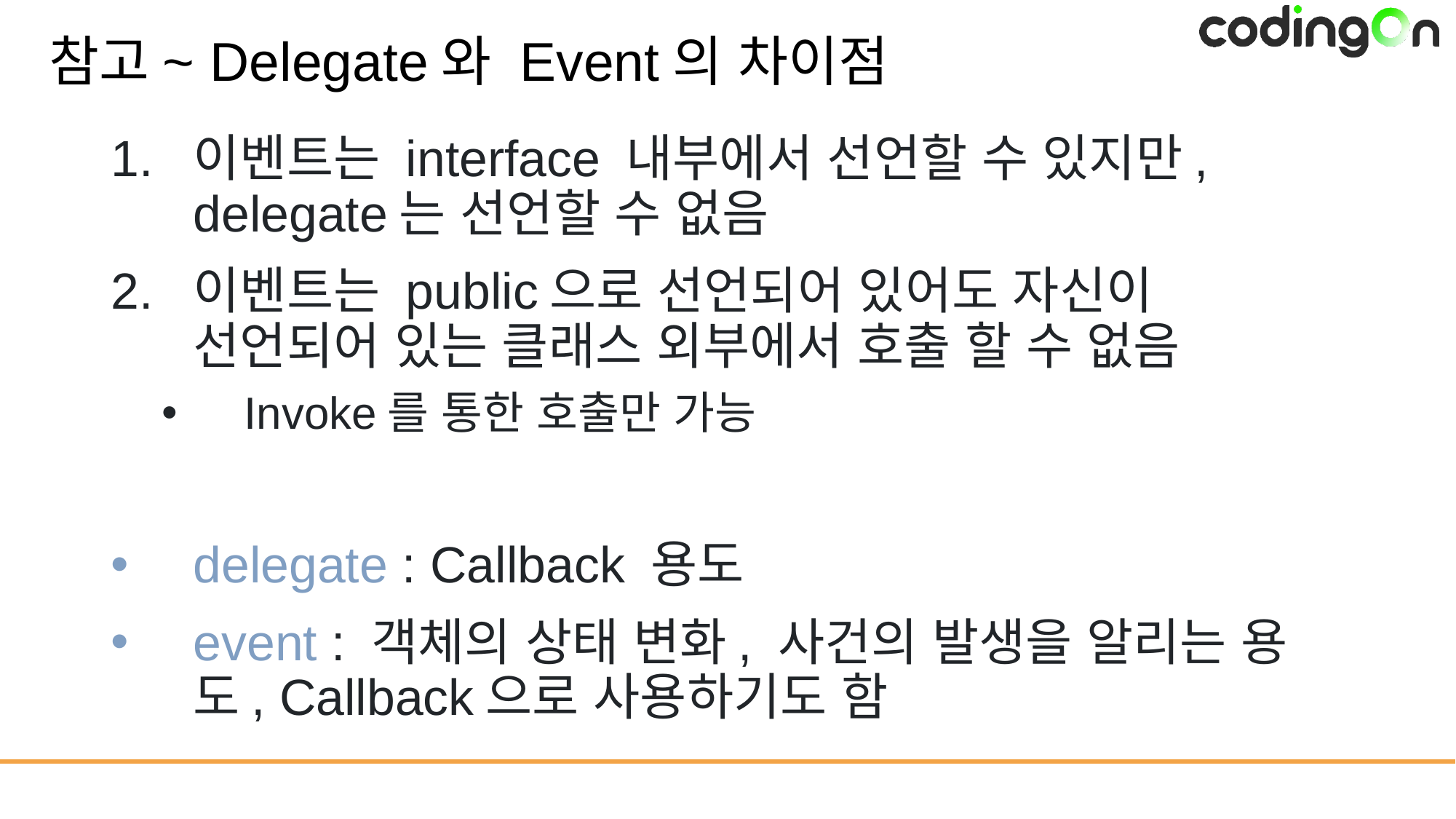

# 참고~ Delegate와 Event의 차이점
이벤트는 interface 내부에서 선언할 수 있지만, delegate는 선언할 수 없음
이벤트는 public으로 선언되어 있어도 자신이 선언되어 있는 클래스 외부에서 호출 할 수 없음
Invoke를 통한 호출만 가능

delegate : Callback 용도
event : 객체의 상태 변화, 사건의 발생을 알리는 용도, Callback으로 사용하기도 함